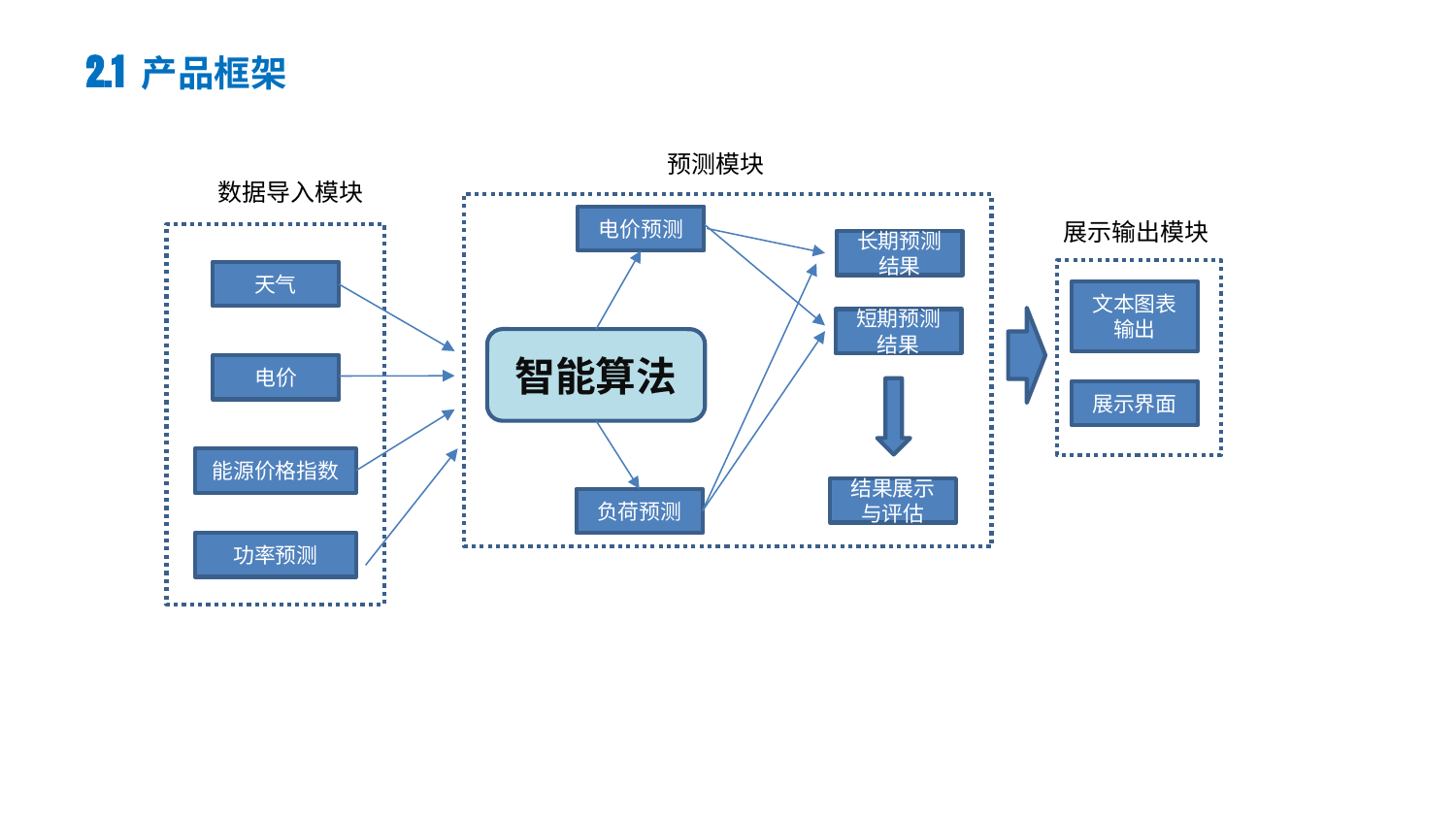

目 录
2.1 产品框架
预测模块
数据导入模块

电价预测
展示输出模块

长期预测结果

天气
文本图表输出

短期预测结果
智能算法
电价

展示界面
能源价格指数
结果展示与评估
负荷预测
功率预测